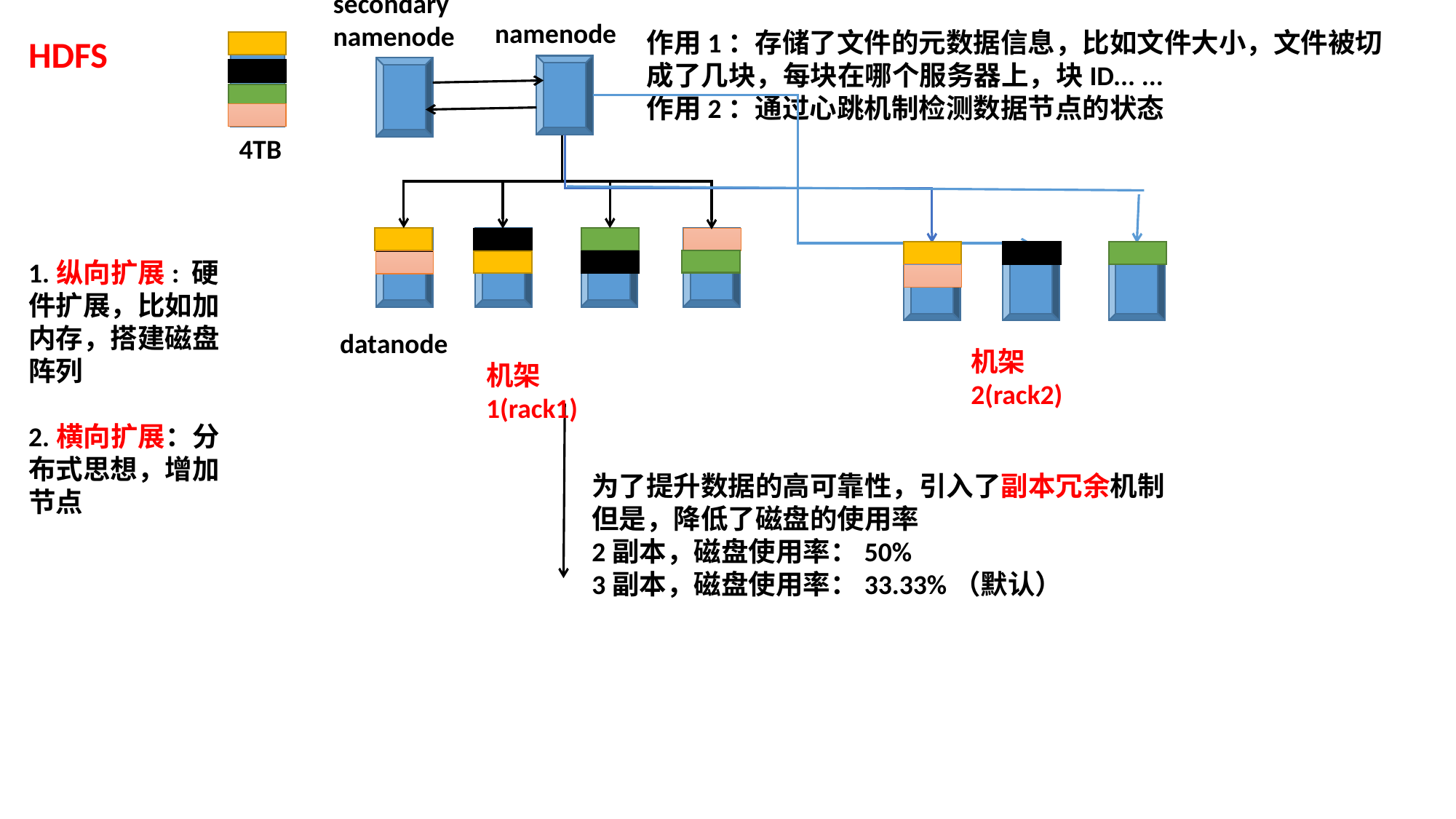

secondarynamenode
namenode
作用1：存储了文件的元数据信息，比如文件大小，文件被切成了几块，每块在哪个服务器上，块ID... ...
作用2：通过心跳机制检测数据节点的状态
HDFS

4TB

1.纵向扩展: 硬件扩展，比如加内存，搭建磁盘阵列

2.横向扩展：分布式思想，增加节点

datanode
机架2(rack2)
机架1(rack1)
为了提升数据的高可靠性，引入了副本冗余机制
但是，降低了磁盘的使用率
2副本，磁盘使用率：50%
3副本，磁盘使用率：33.33%（默认）